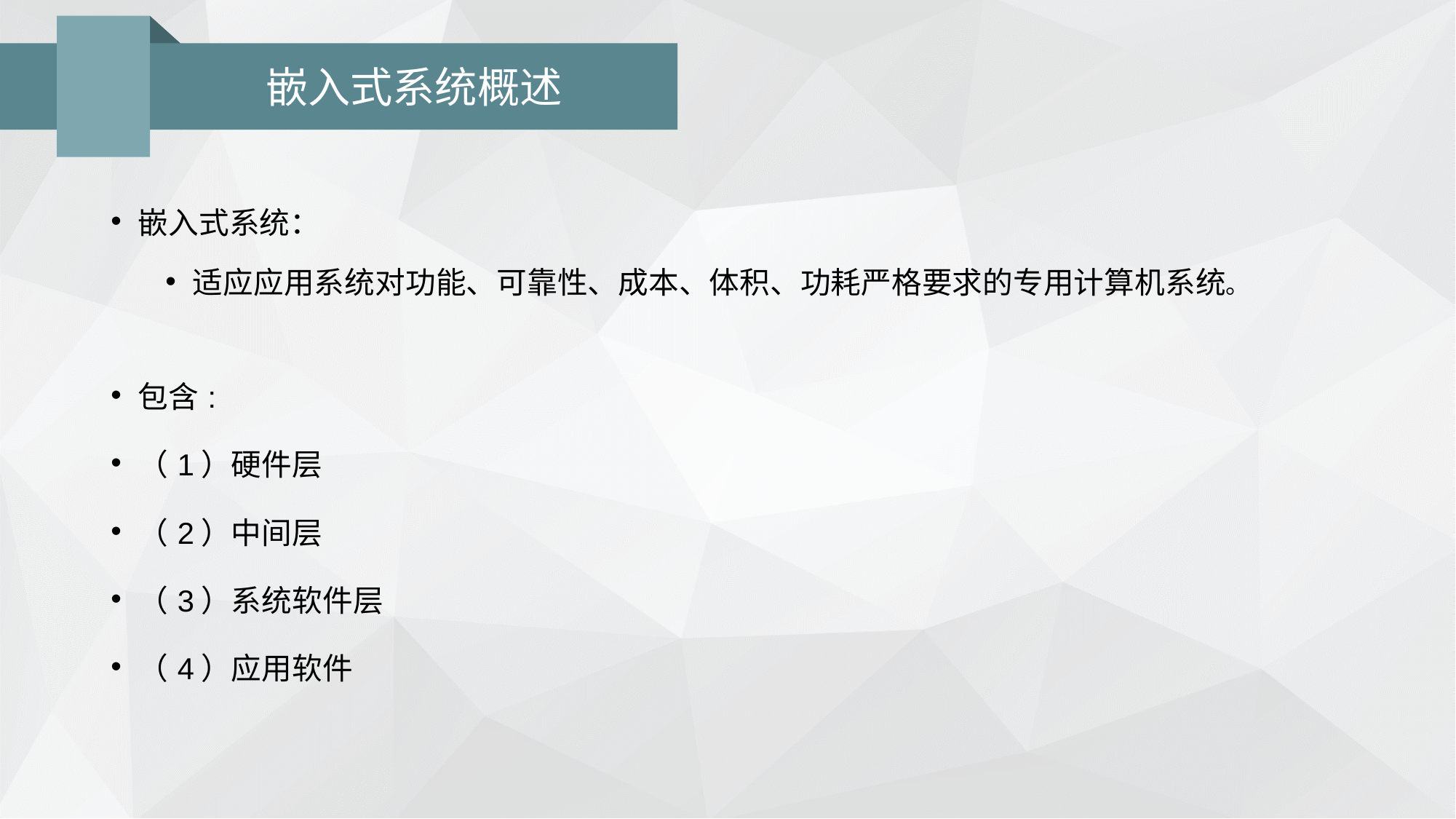

# 嵌入式系统概述
嵌入式系统：
适应应用系统对功能、可靠性、成本、体积、功耗严格要求的专用计算机系统。

包含:
（1）硬件层
（2）中间层
（3）系统软件层
（4）应用软件